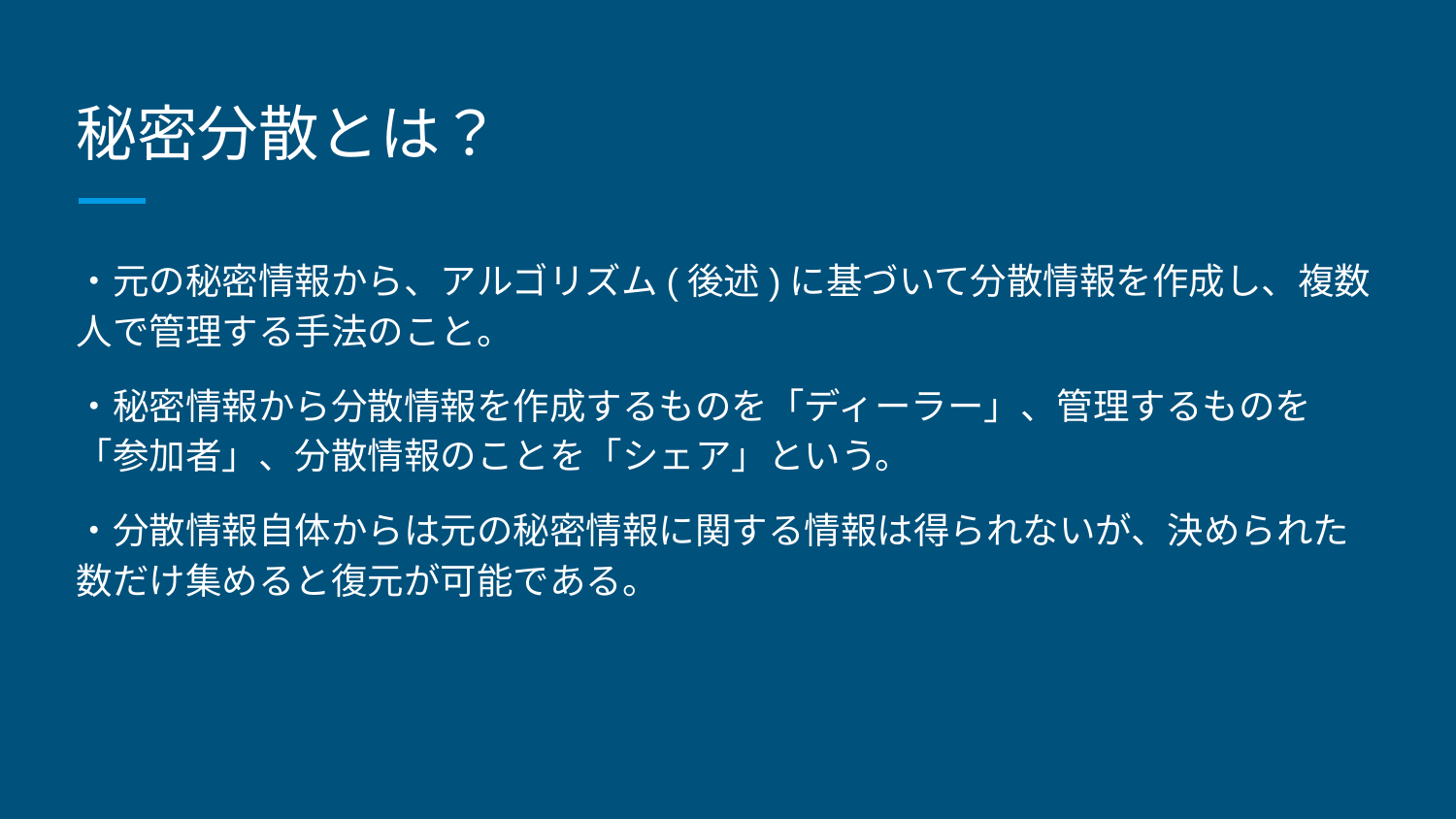

# 秘密分散とは？
・元の秘密情報から、アルゴリズム(後述)に基づいて分散情報を作成し、複数人で管理する手法のこと。
・秘密情報から分散情報を作成するものを「ディーラー」、管理するものを「参加者」、分散情報のことを「シェア」という。
・分散情報自体からは元の秘密情報に関する情報は得られないが、決められた数だけ集めると復元が可能である。